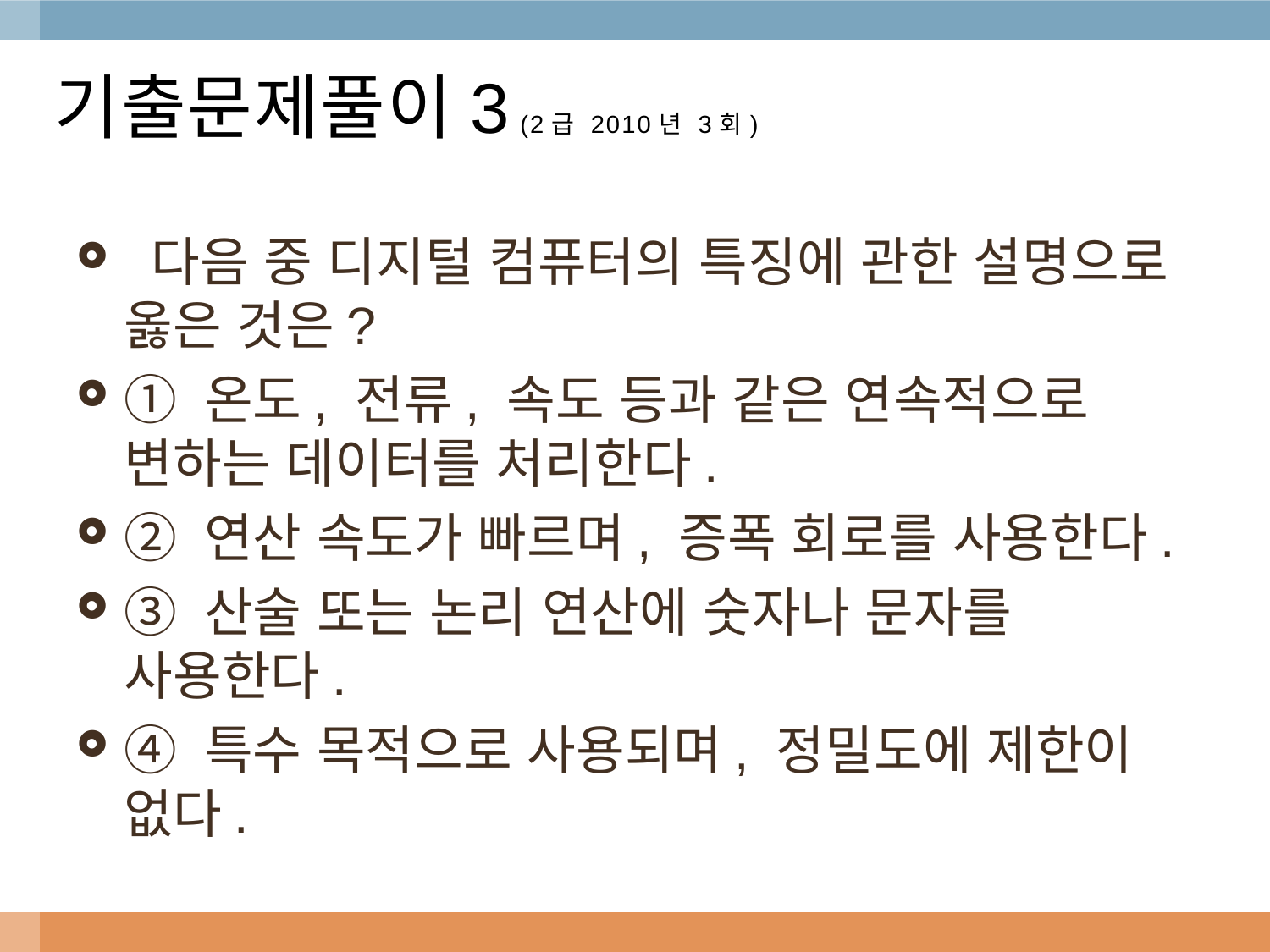

# 기출문제풀이3 (2급 2010년 3회)
 다음 중 디지털 컴퓨터의 특징에 관한 설명으로 옳은 것은?
① 온도, 전류, 속도 등과 같은 연속적으로 변하는 데이터를 처리한다.
② 연산 속도가 빠르며, 증폭 회로를 사용한다.
③ 산술 또는 논리 연산에 숫자나 문자를 사용한다.
④ 특수 목적으로 사용되며, 정밀도에 제한이 없다.